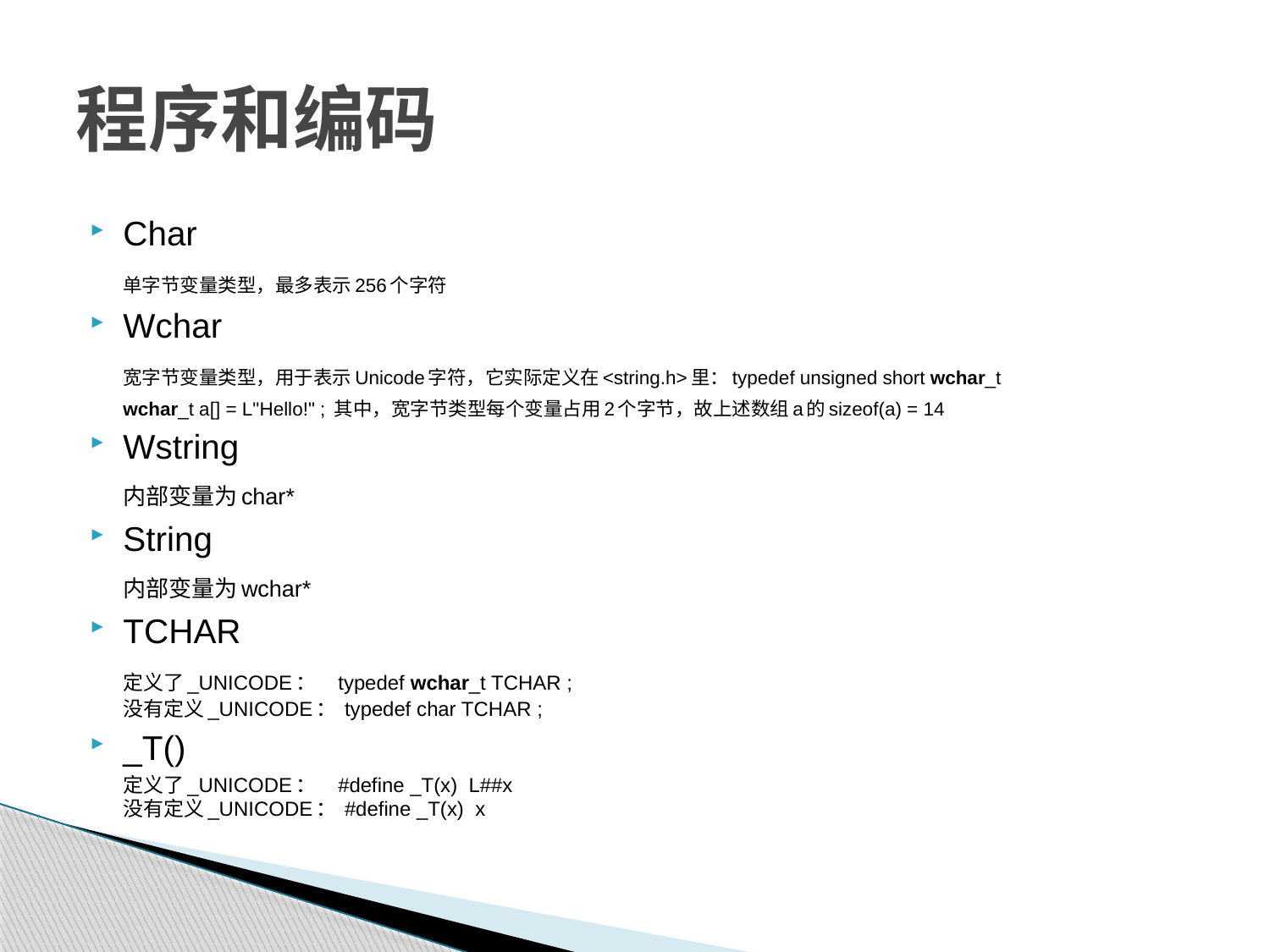

# 程序和编码
Char
	单字节变量类型，最多表示256个字符
Wchar
	宽字节变量类型，用于表示Unicode字符，它实际定义在<string.h>里：typedef unsigned short wchar_t
	wchar_t a[] = L"Hello!" ; 其中，宽字节类型每个变量占用2个字节，故上述数组a的sizeof(a) = 14
Wstring
	内部变量为char*
String
	内部变量为wchar*
TCHAR
	定义了_UNICODE：    typedef wchar_t TCHAR ;
没有定义_UNICODE： typedef char TCHAR ;
_T()
	定义了_UNICODE：    #define _T(x)  L##x
没有定义_UNICODE： #define _T(x)  x